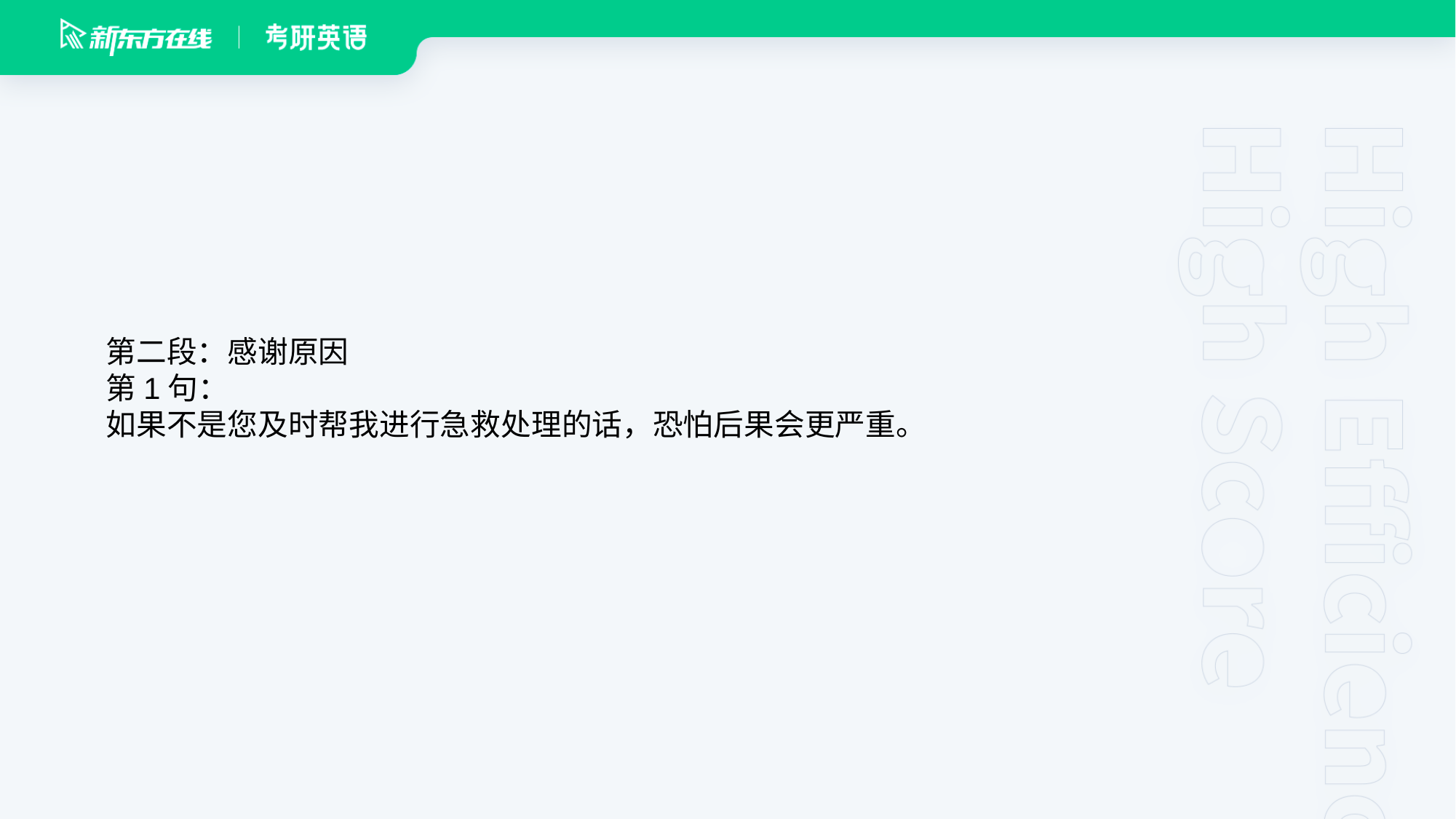

第二段：感谢原因
第1句：
如果不是您及时帮我进行急救处理的话，恐怕后果会更严重。